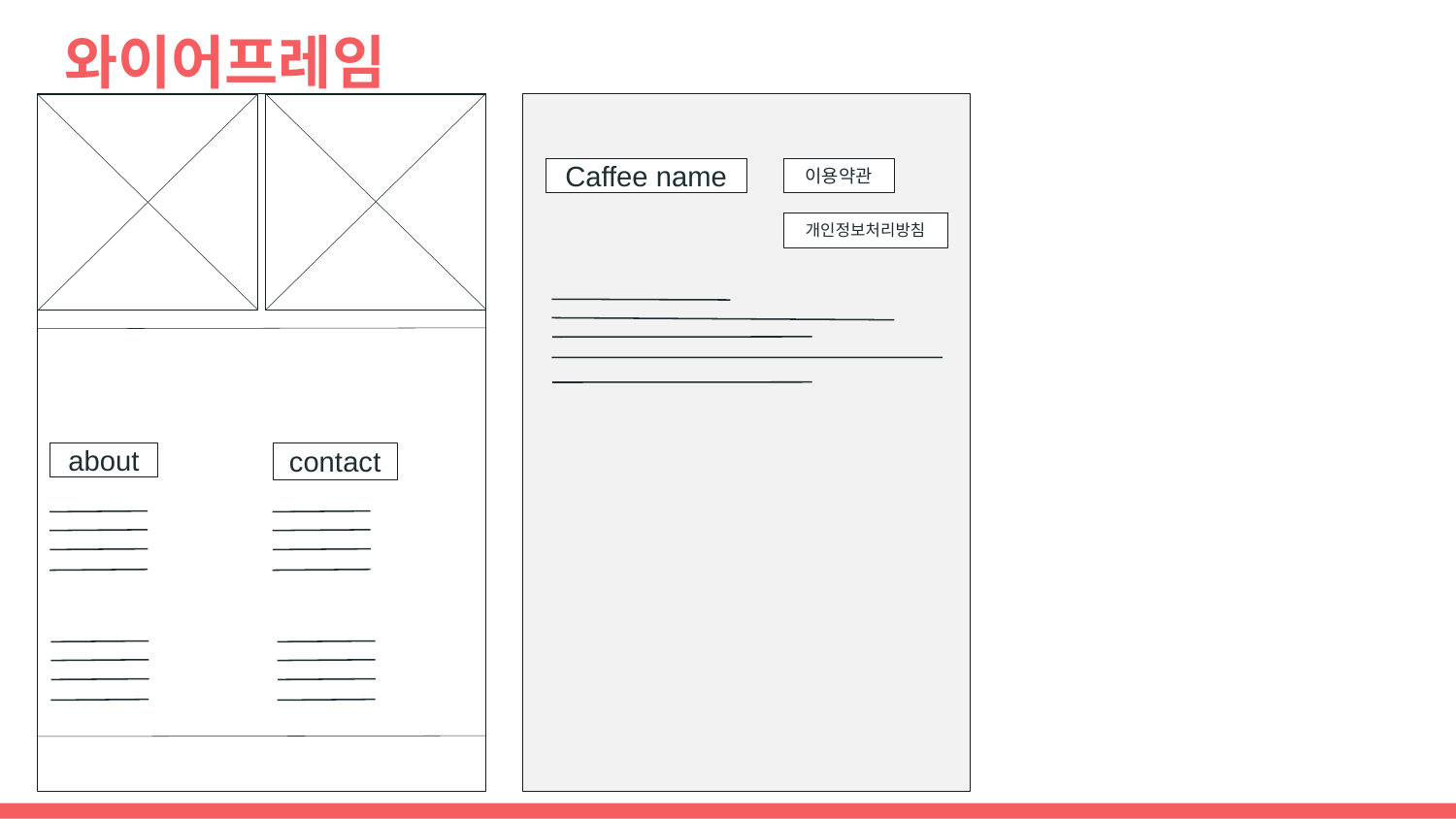

# 와이어프레임

Caffee name
이용약관
개인정보처리방침

contact
about